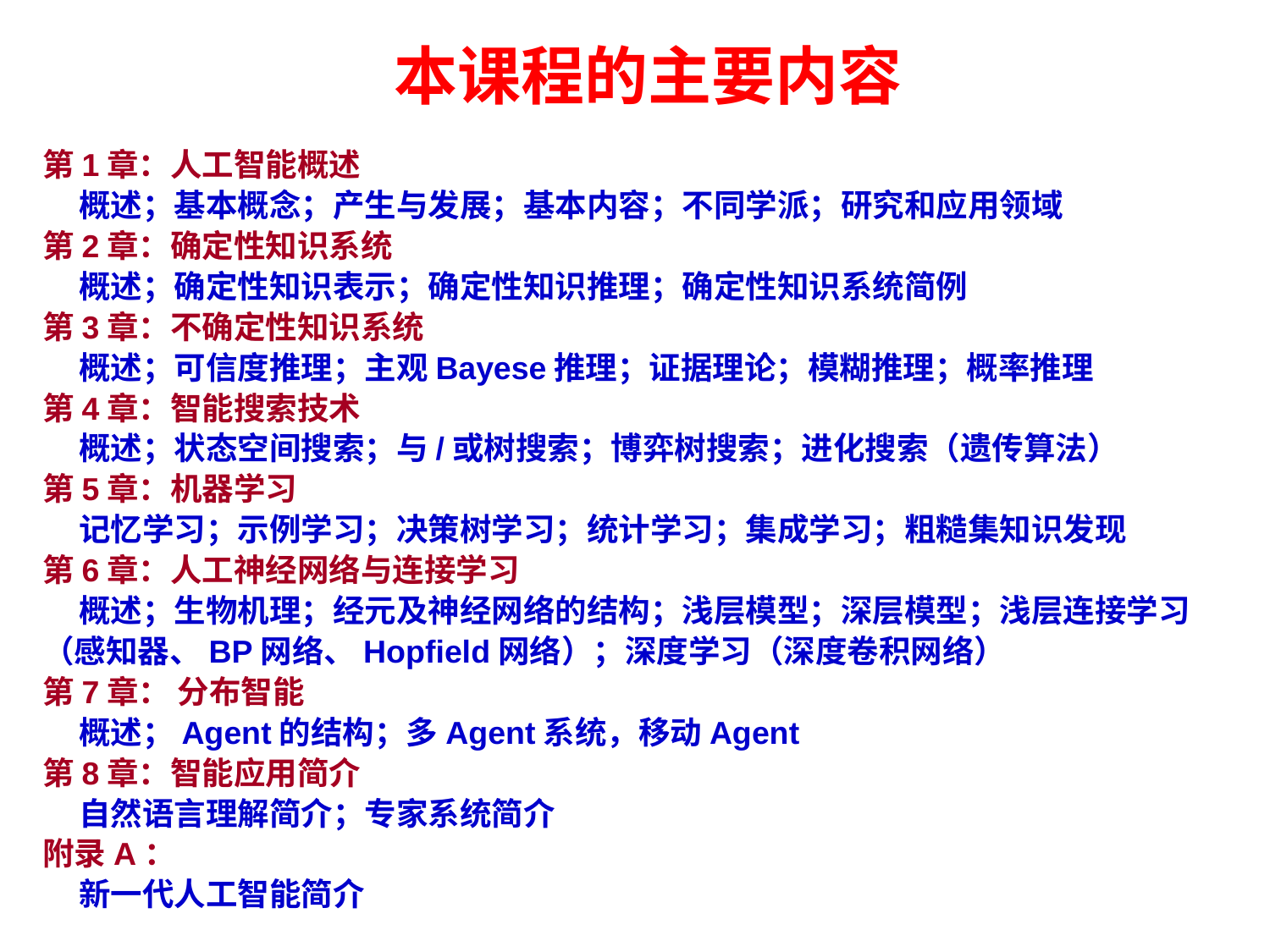

# 本课程的主要内容
第1章：人工智能概述
    概述；基本概念；产生与发展；基本内容；不同学派；研究和应用领域
第2章：确定性知识系统
    概述；确定性知识表示；确定性知识推理；确定性知识系统简例
第3章：不确定性知识系统
    概述；可信度推理；主观Bayese推理；证据理论；模糊推理；概率推理
第4章：智能搜索技术
    概述；状态空间搜索；与/或树搜索；博弈树搜索；进化搜索（遗传算法）
第5章：机器学习
    记忆学习；示例学习；决策树学习；统计学习；集成学习；粗糙集知识发现
第6章：人工神经网络与连接学习
    概述；生物机理；经元及神经网络的结构；浅层模型；深层模型；浅层连接学习（感知器、BP网络、Hopfield网络）；深度学习（深度卷积网络）
第7章： 分布智能
    概述；Agent的结构；多Agent系统，移动Agent
第8章：智能应用简介
    自然语言理解简介；专家系统简介
附录A：
    新一代人工智能简介
3